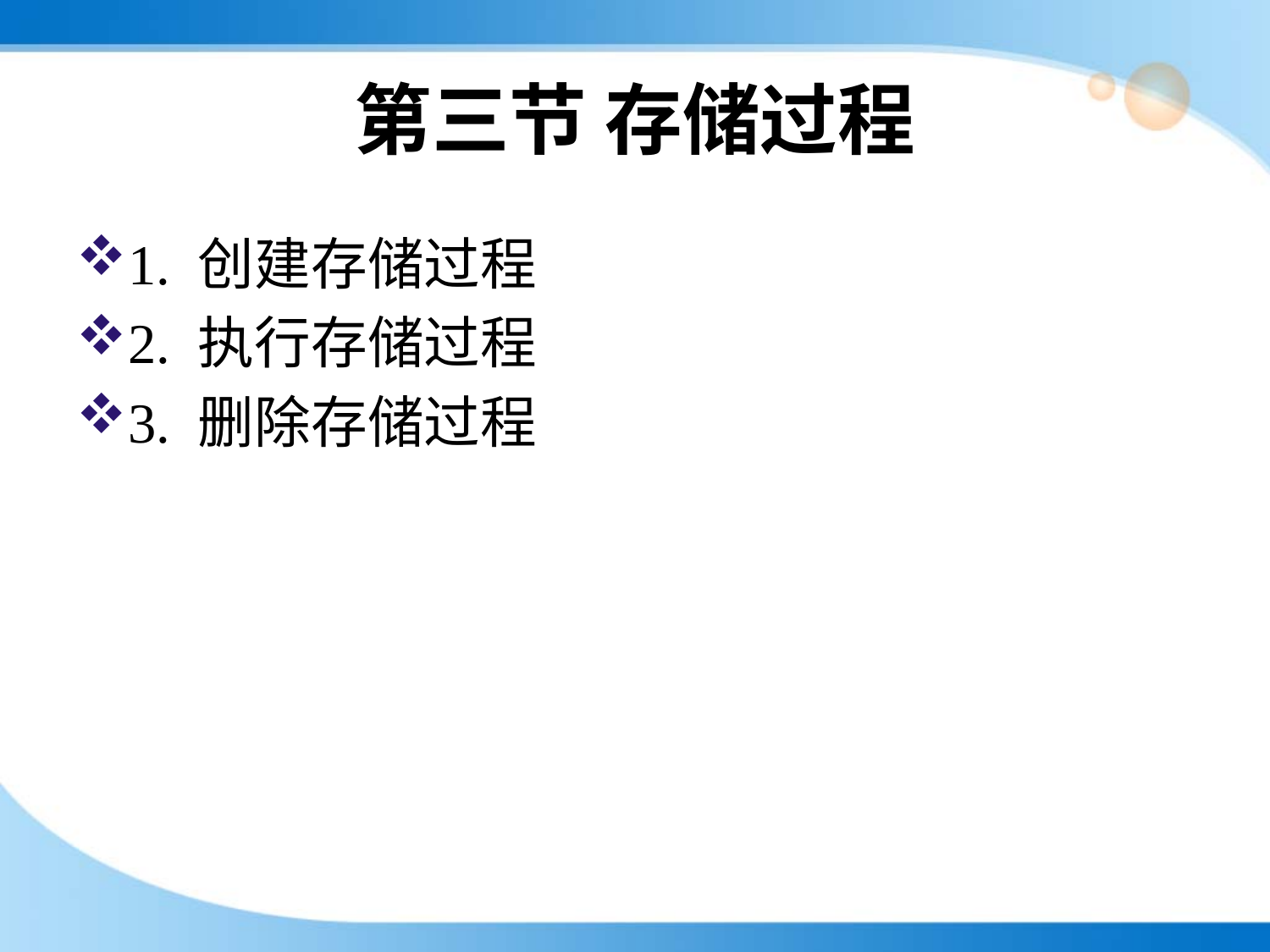

# 第三节 存储过程
1. 创建存储过程
2. 执行存储过程
3. 删除存储过程